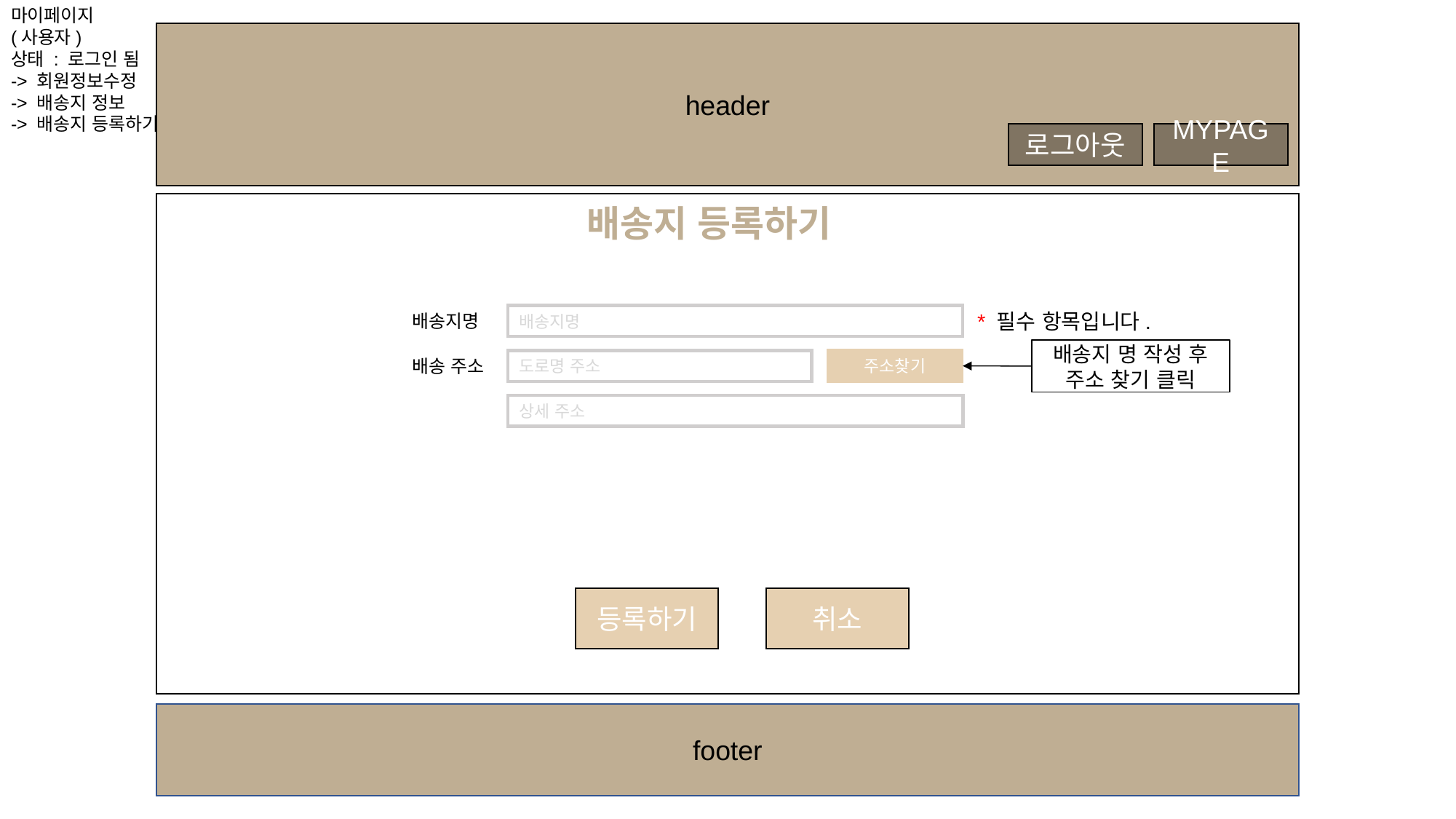

마이페이지
(사용자)
상태 : 로그인 됨
-> 회원정보수정
-> 배송지 정보
-> 배송지 등록하기
header
로그아웃
MYPAGE

배송지 등록하기
* 필수 항목입니다.
배송지명
배송지명
배송지 명 작성 후 주소 찾기 클릭
배송 주소
주소찾기
도로명 주소
상세 주소
등록하기
취소
footer